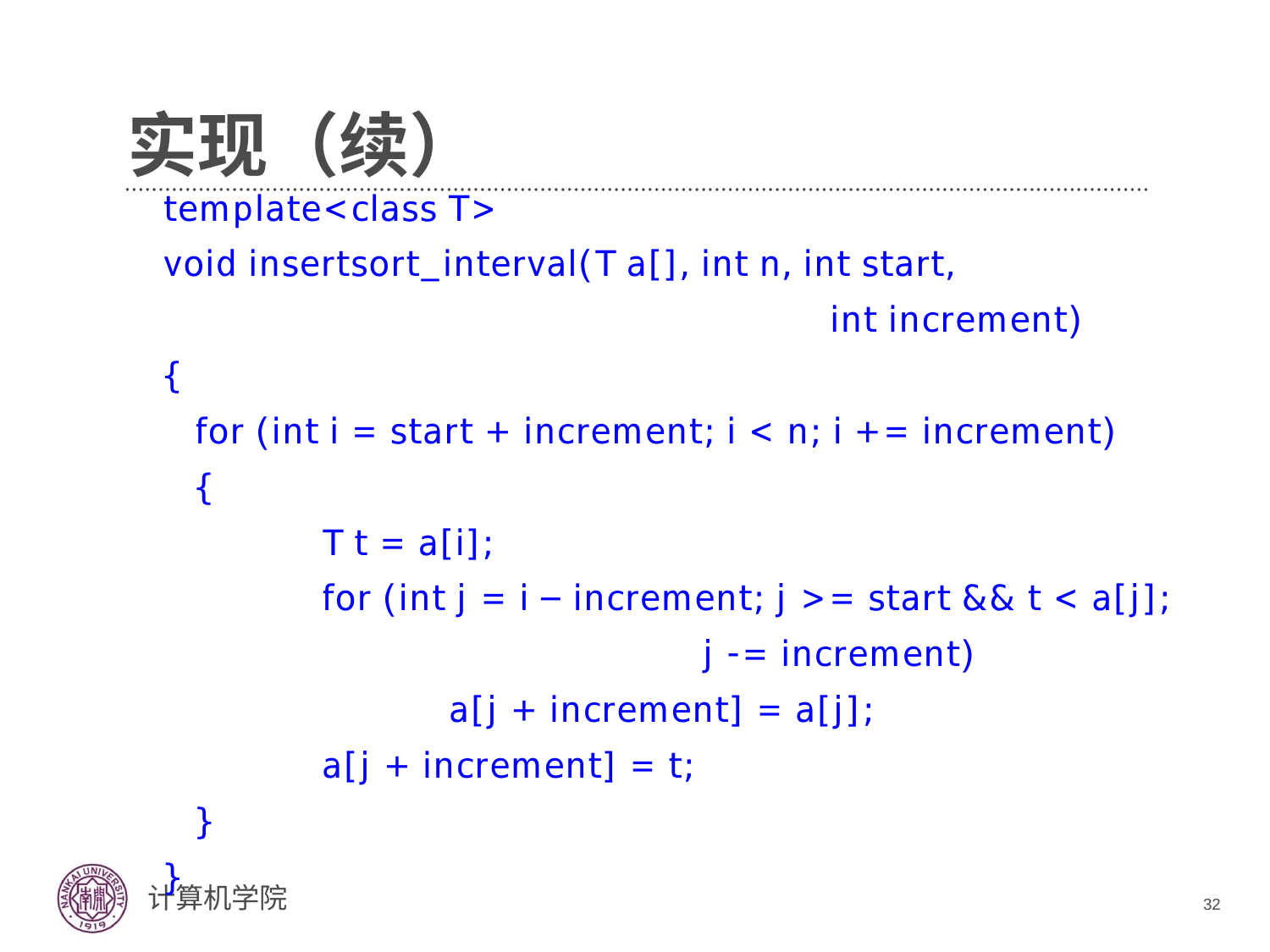

# 实现（续）
template<class T>
void insertsort_interval(T a[], int n, int start,
						int increment)
{
	for (int i = start + increment; i < n; i += increment)
	{
		T t = a[i];
		for (int j = i – increment; j >= start && t < a[j];
					j -= increment)
			a[j + increment] = a[j];
		a[j + increment] = t;
	}
}
32